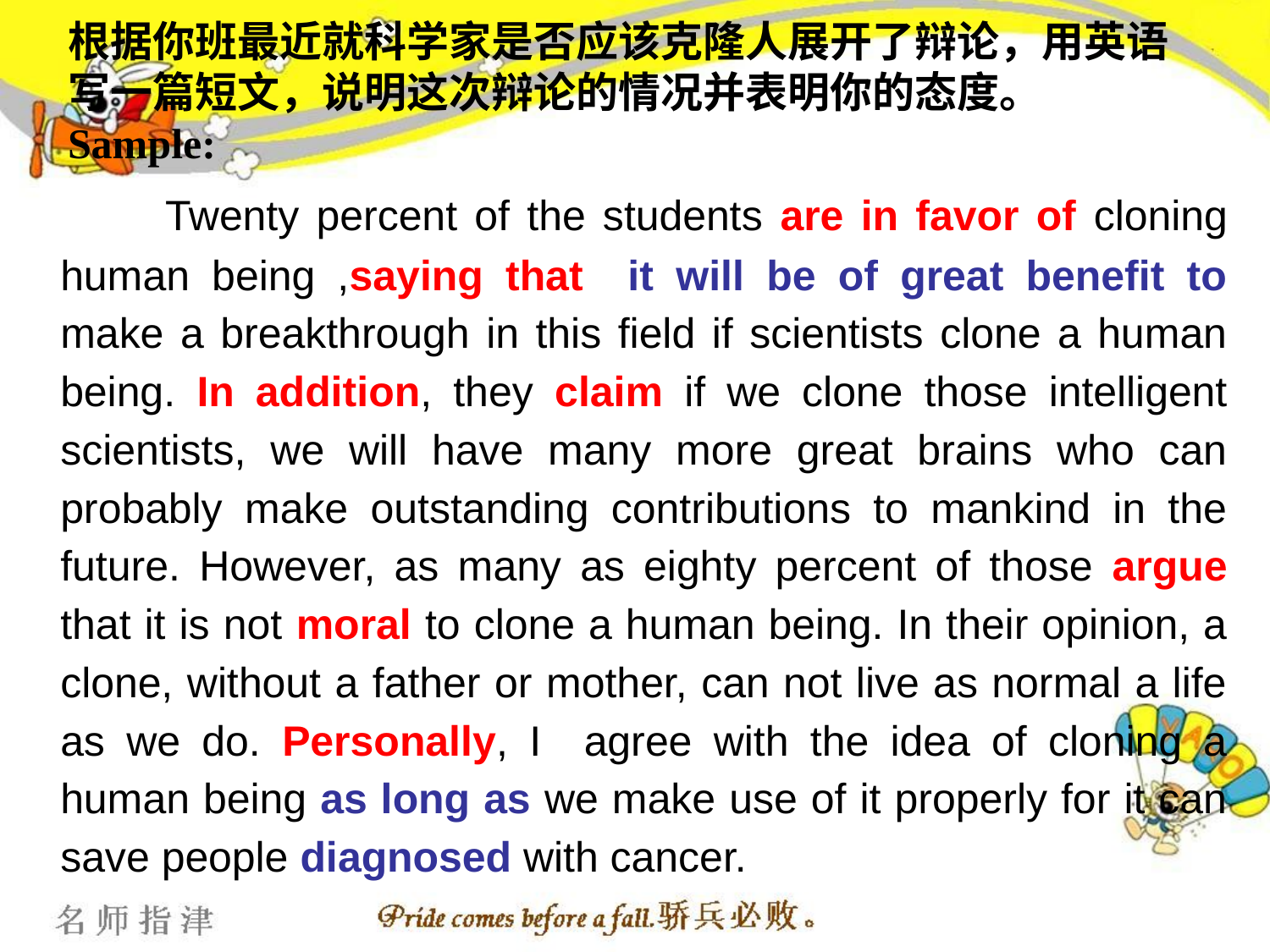

# 根据你班最近就科学家是否应该克隆人展开了辩论，用英语写一篇短文，说明这次辩论的情况并表明你的态度。 Sample:
        Twenty percent of the students are in favor of cloning human being ,saying that  it will be of great benefit to make a breakthrough in this field if scientists clone a human being. In addition, they claim if we clone those intelligent scientists, we will have many more great brains who can probably make outstanding contributions to mankind in the future. However, as many as eighty percent of those argue that it is not moral to clone a human being. In their opinion, a clone, without a father or mother, can not live as normal a life as we do. Personally, I  agree with the idea of cloning a human being as long as we make use of it properly for it can save people diagnosed with cancer.